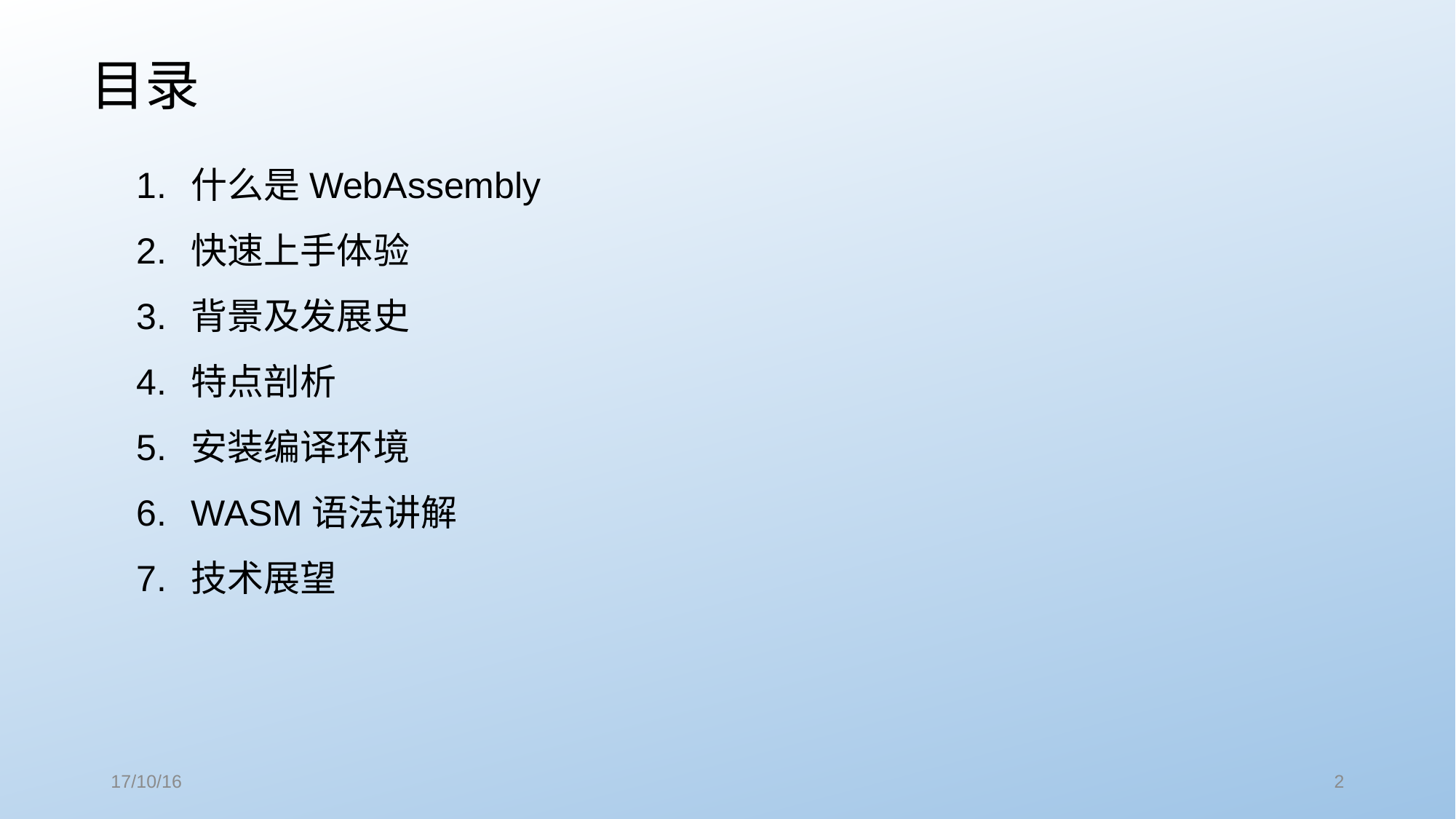

目录
什么是WebAssembly
快速上手体验
背景及发展史
特点剖析
安装编译环境
WASM语法讲解
技术展望

17/10/16
2